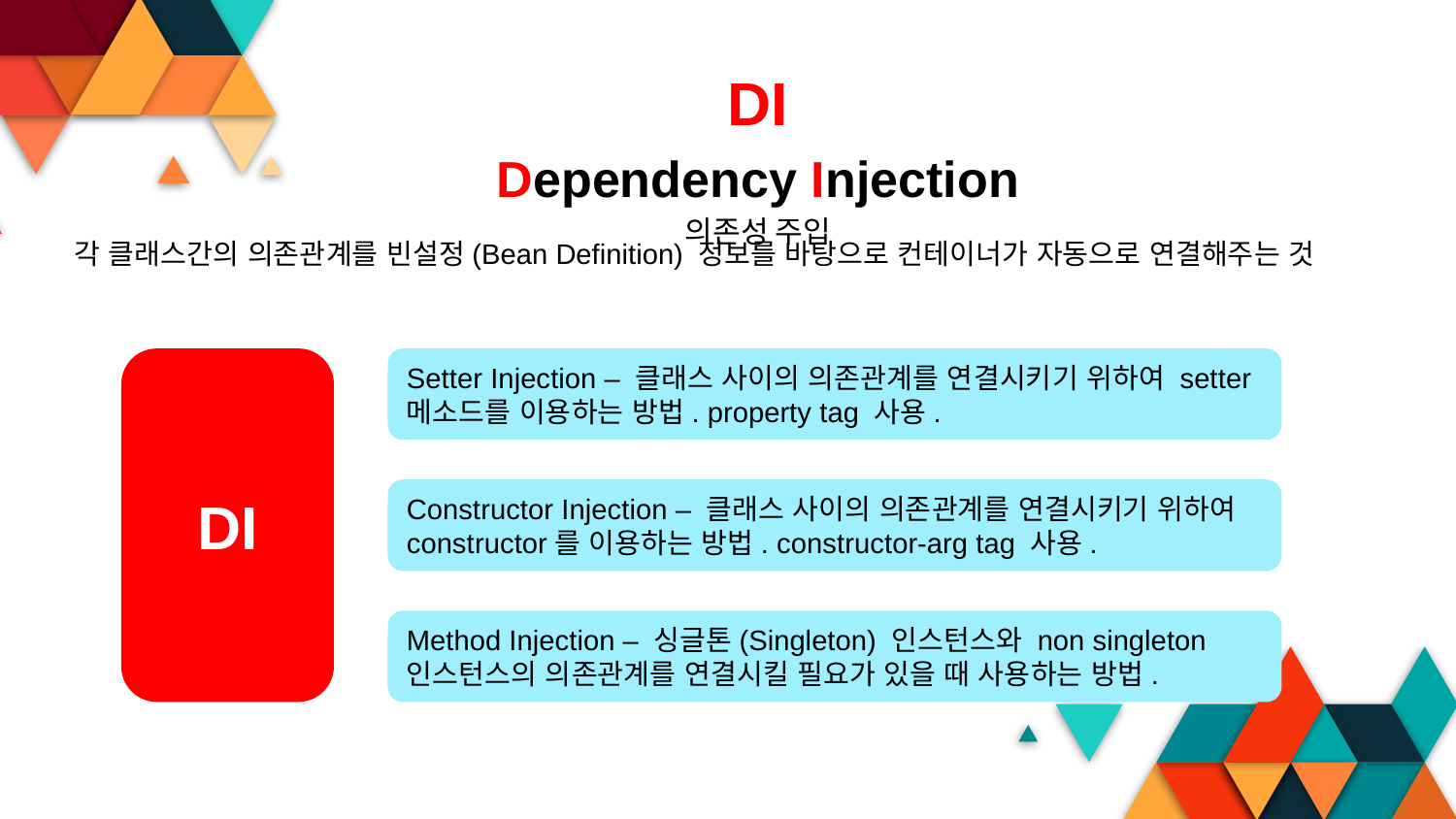

# DI
Dependency Injection
의존성 주입
각 클래스간의 의존관계를 빈설정(Bean Definition) 정보를 바탕으로 컨테이너가 자동으로 연결해주는 것

DI
Setter Injection – 클래스 사이의 의존관계를 연결시키기 위하여 setter 메소드를 이용하는 방법. property tag 사용.

Constructor Injection – 클래스 사이의 의존관계를 연결시키기 위하여 constructor를 이용하는 방법. constructor-arg tag 사용.
Method Injection – 싱글톤(Singleton) 인스턴스와 non singleton 인스턴스의 의존관계를 연결시킬 필요가 있을 때 사용하는 방법.